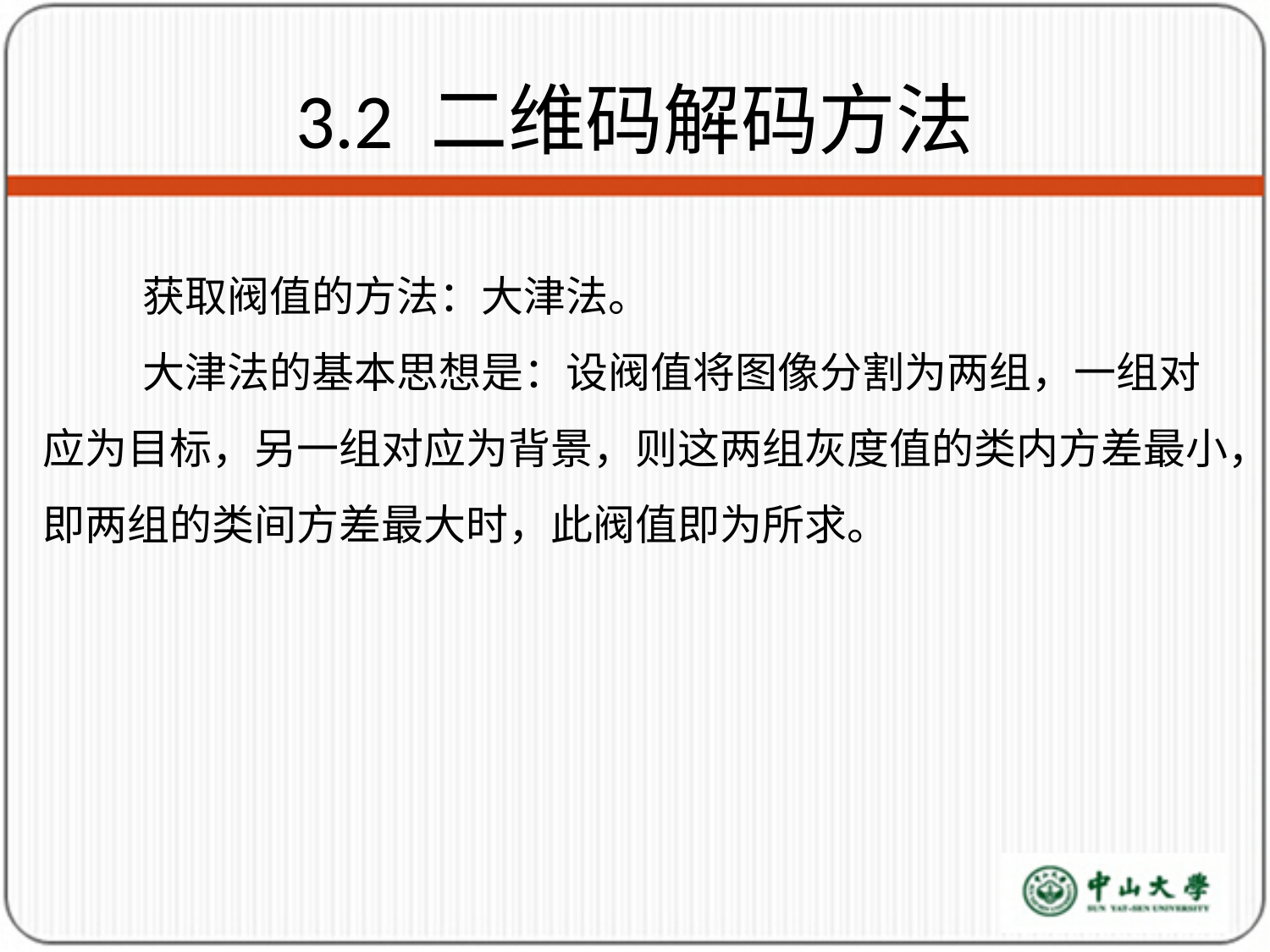

# 3.2 二维码解码方法
获取阀值的方法：大津法。
大津法的基本思想是：设阀值将图像分割为两组，一组对应为目标，另一组对应为背景，则这两组灰度值的类内方差最小，即两组的类间方差最大时，此阀值即为所求。